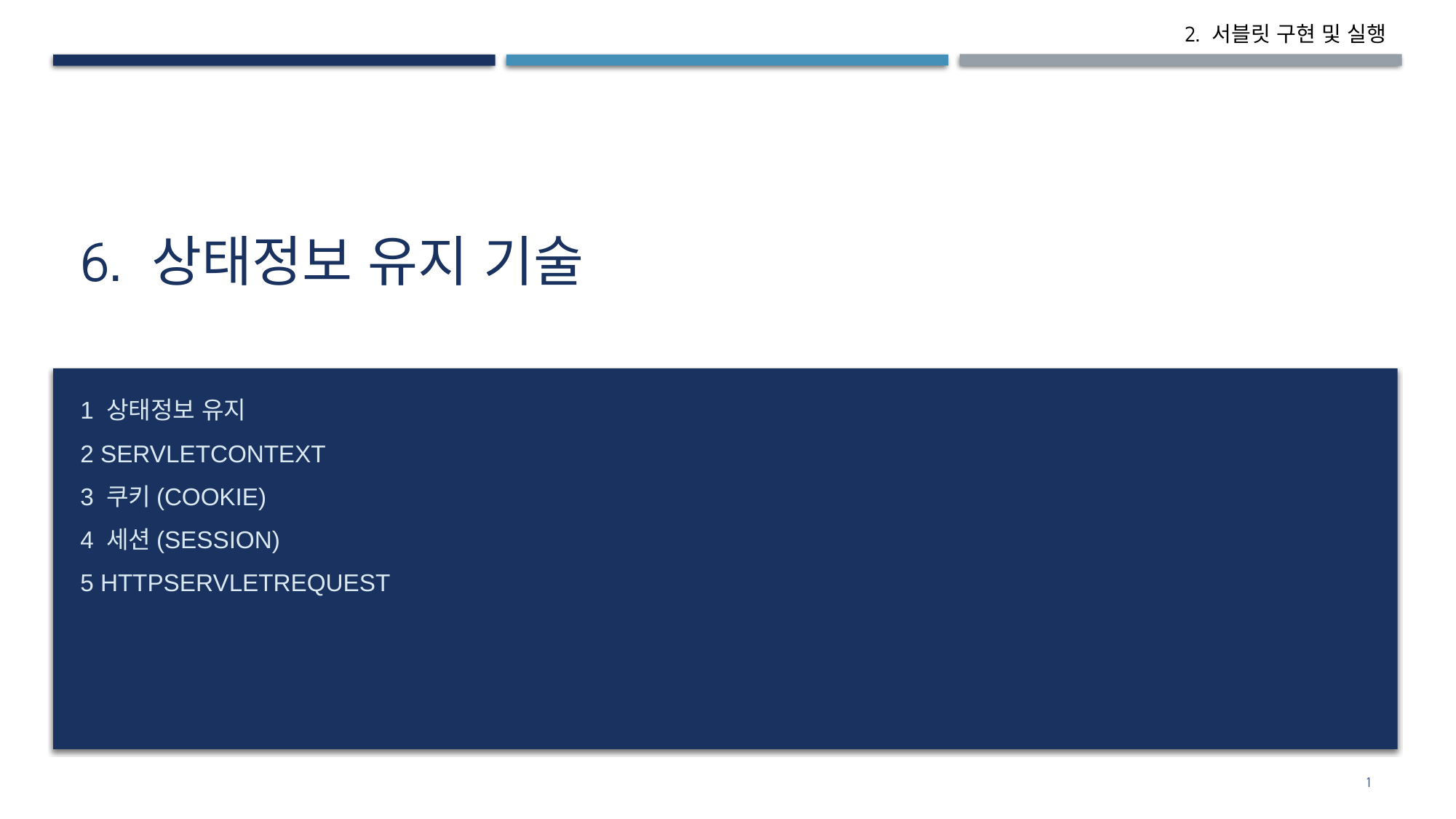

# 6. 상태정보 유지 기술
1 상태정보 유지
2 Servletcontext
3 쿠키(cookie)
4 세션(session)
5 httpservletrequest
1